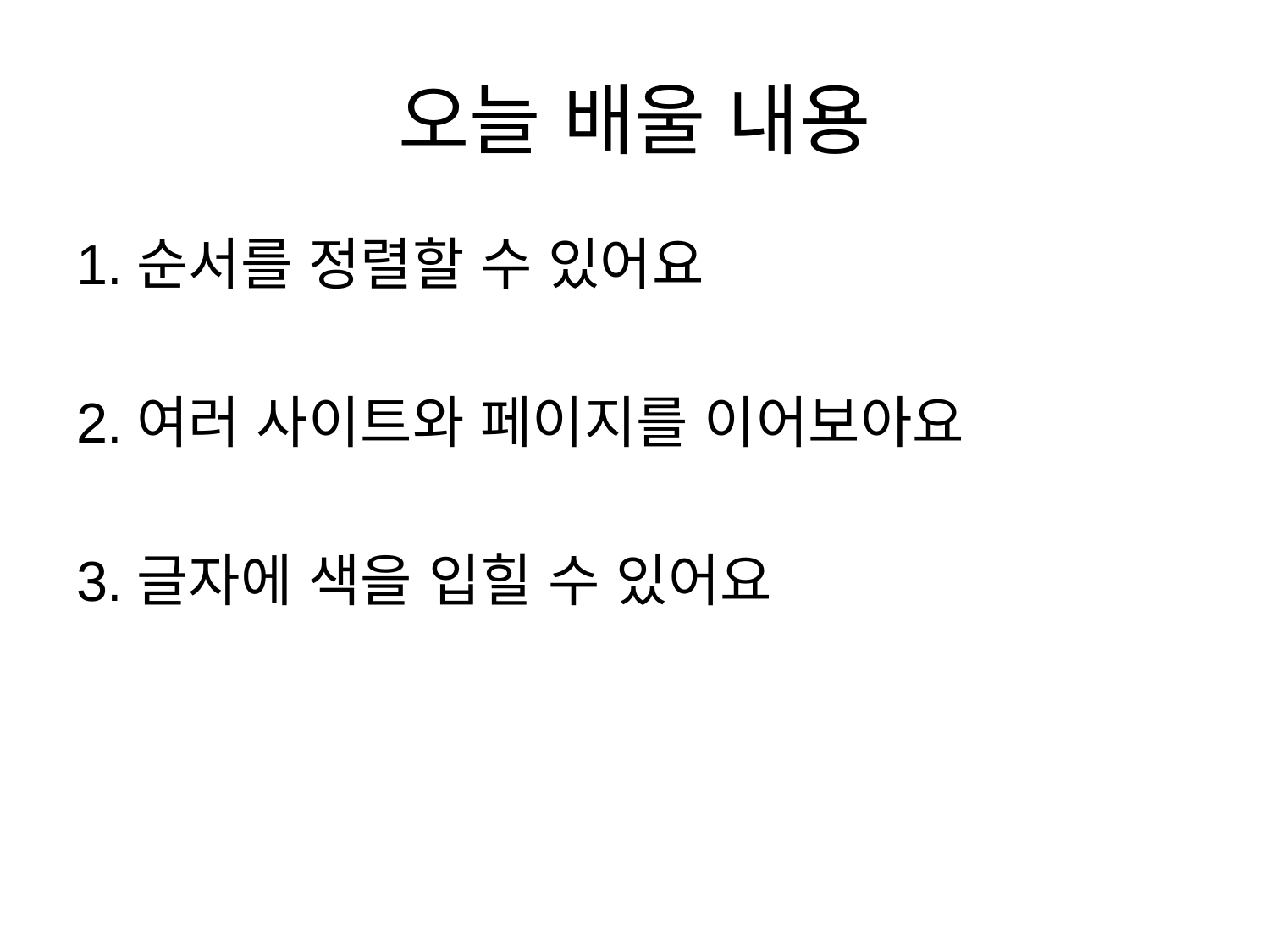

# 오늘 배울 내용
1.순서를 정렬할 수 있어요

2.여러 사이트와 페이지를 이어보아요

3.글자에 색을 입힐 수 있어요